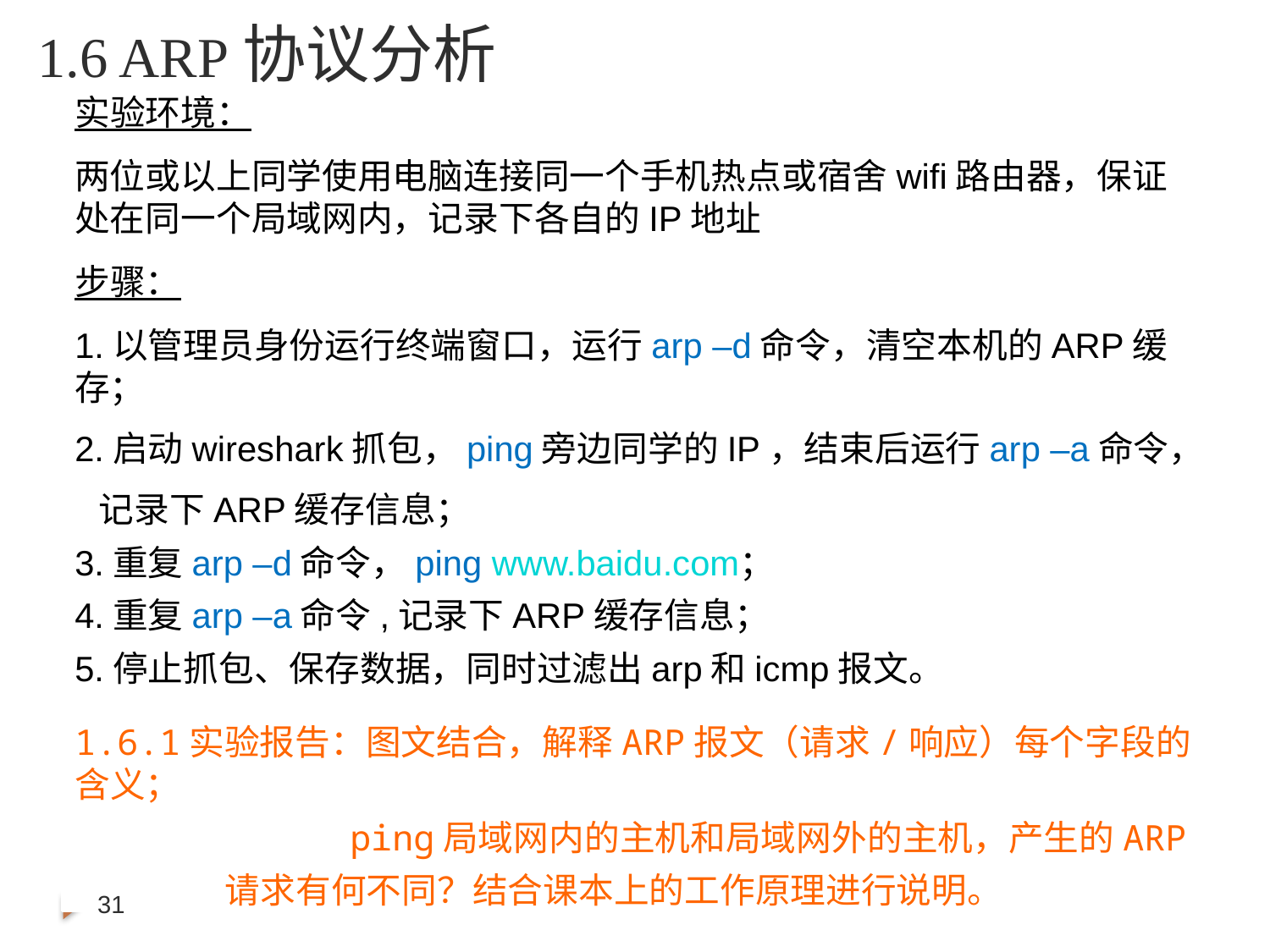

1.6 ARP协议分析
实验环境：
两位或以上同学使用电脑连接同一个手机热点或宿舍wifi路由器，保证处在同一个局域网内，记录下各自的IP地址
步骤：
1.以管理员身份运行终端窗口，运行arp –d命令，清空本机的ARP缓存；
2.启动wireshark抓包，ping旁边同学的IP，结束后运行arp –a命令，
  记录下ARP缓存信息；
3.重复arp –d命令，ping www.baidu.com；
4.重复arp –a命令,记录下ARP缓存信息；
5.停止抓包、保存数据，同时过滤出arp和icmp报文。
1.6.1实验报告：图文结合，解释ARP报文（请求/响应）每个字段的含义；
          ping局域网内的主机和局域网外的主机，产生的ARP
          请求有何不同？结合课本上的工作原理进行说明。
31